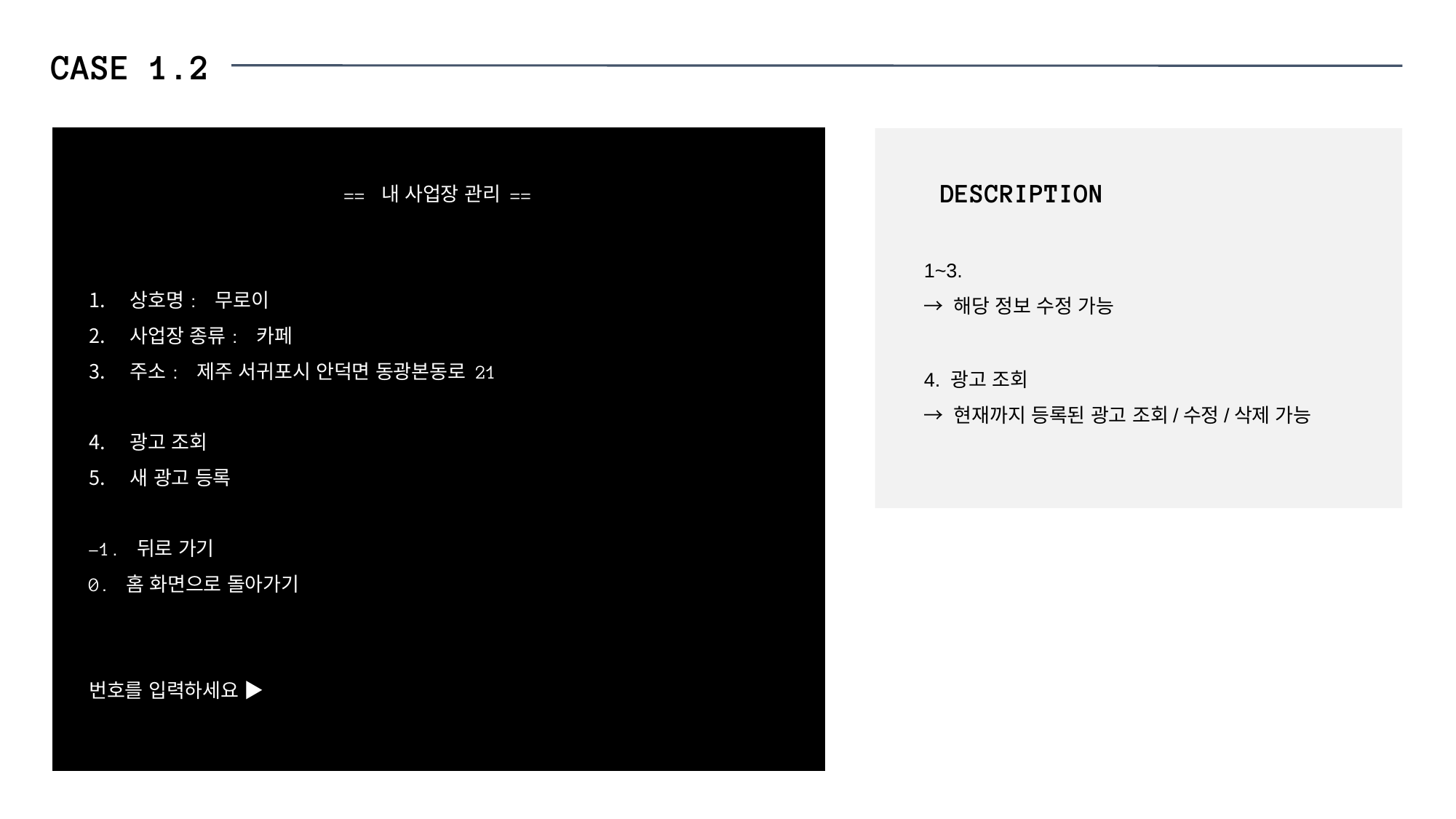

CASE 1.2

DESCRIPTION

       1~3.
       → 해당 정보 수정 가능

       4. 광고 조회
       → 현재까지 등록된 광고 조회/수정/삭제 가능

== 내 사업장 관리 ==

상호명: 무로이
사업장 종류: 카페
주소: 제주 서귀포시 안덕면 동광본동로 21

광고 조회
새 광고 등록

-1. 뒤로 가기
0. 홈 화면으로 돌아가기

번호를 입력하세요 ▶